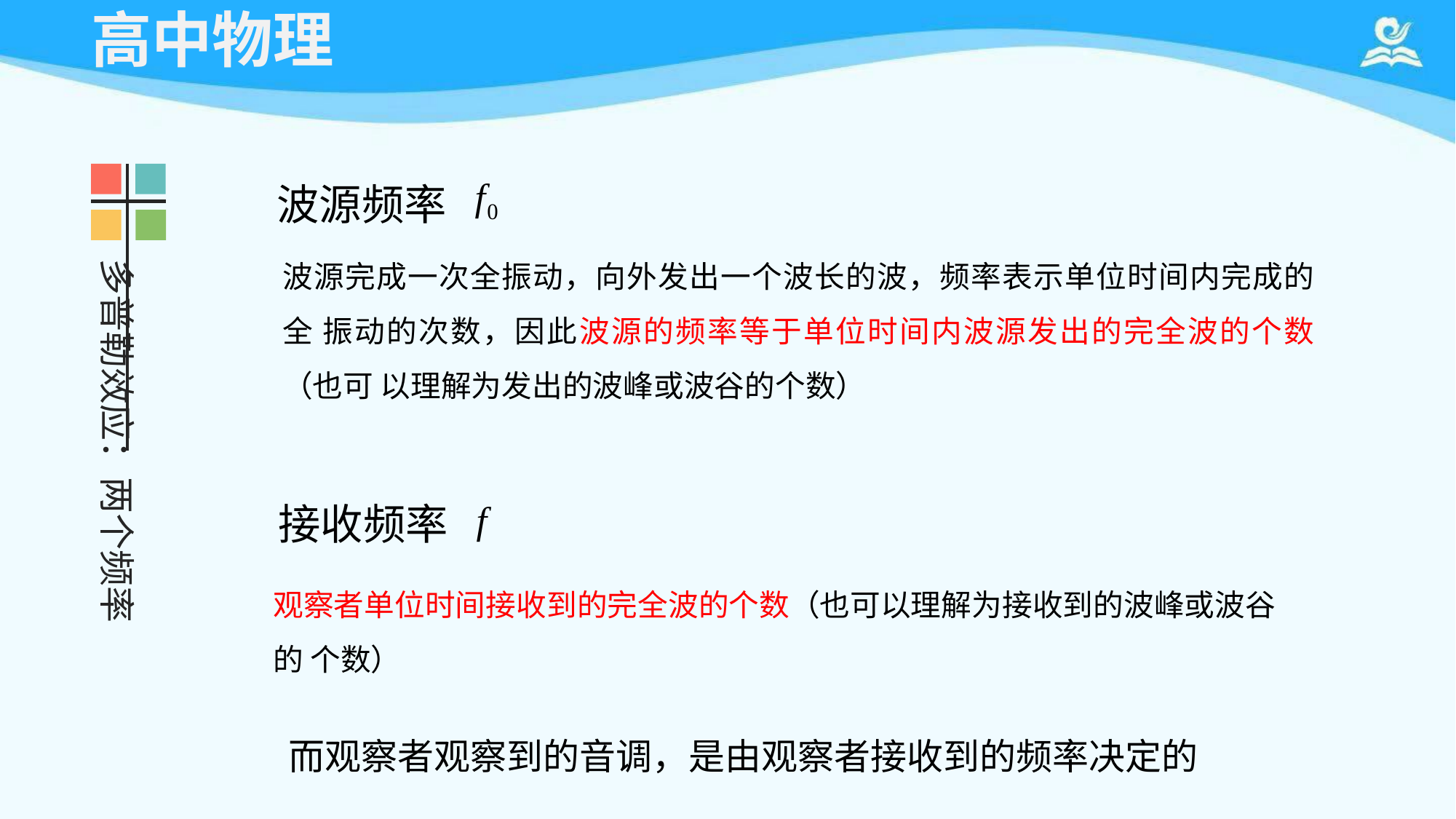

# 高中物理
波源频率	f0
波源完成一次全振动，向外发出一个波长的波，频率表示单位时间内完成的全 振动的次数，因此波源的频率等于单位时间内波源发出的完全波的个数（也可 以理解为发出的波峰或波谷的个数）

接收频率	f
观察者单位时间接收到的完全波的个数（也可以理解为接收到的波峰或波谷的 个数）

而观察者观察到的音调，是由观察者接收到的频率决定的

多普勒效应：两个频率